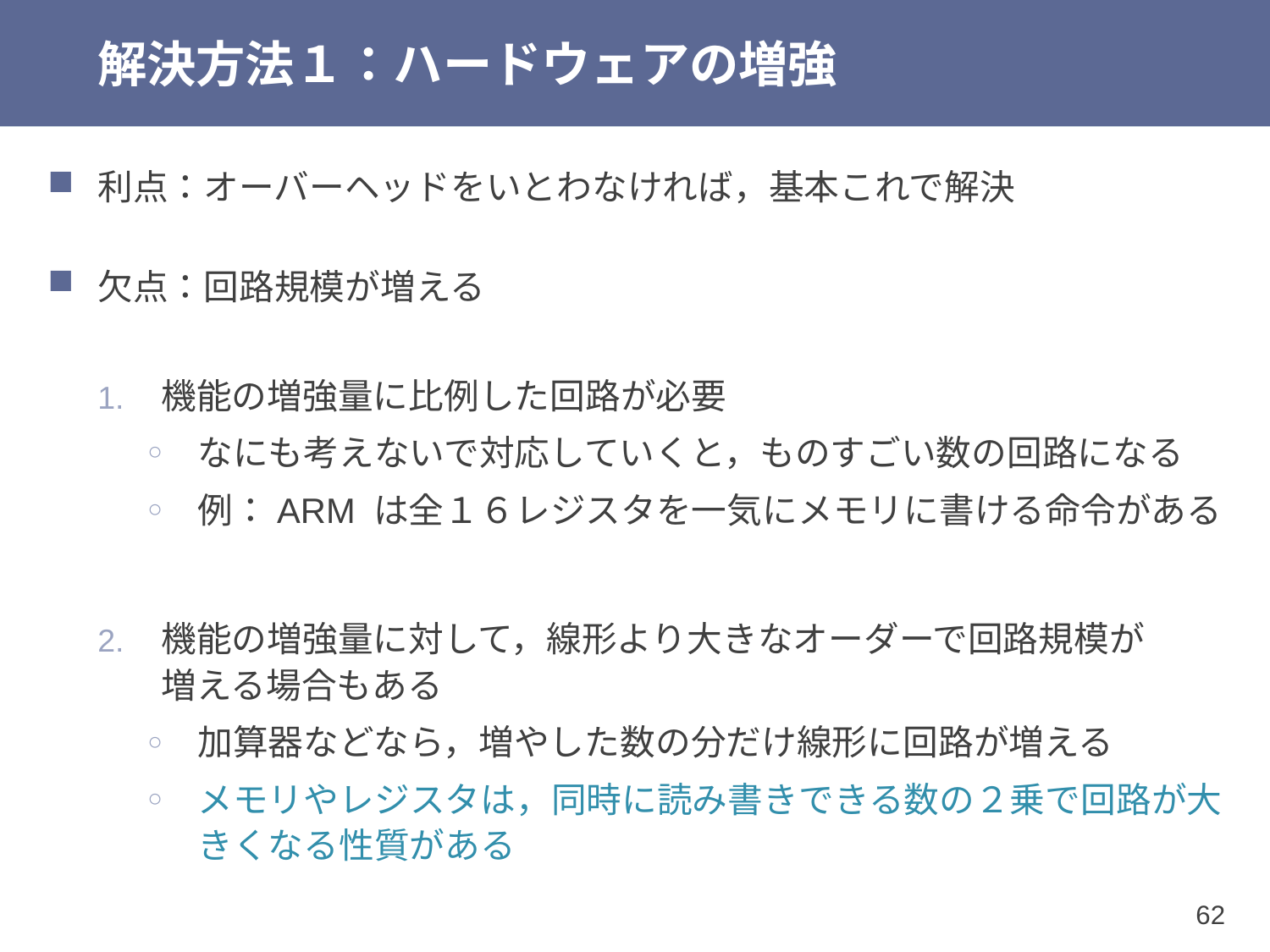

# 解決方法１：ハードウェアの増強
利点：オーバーヘッドをいとわなければ，基本これで解決
欠点：回路規模が増える
機能の増強量に比例した回路が必要
なにも考えないで対応していくと，ものすごい数の回路になる
例：ARM は全１６レジスタを一気にメモリに書ける命令がある

機能の増強量に対して，線形より大きなオーダーで回路規模が
増える場合もある
加算器などなら，増やした数の分だけ線形に回路が増える
メモリやレジスタは，同時に読み書きできる数の２乗で回路が大きくなる性質がある